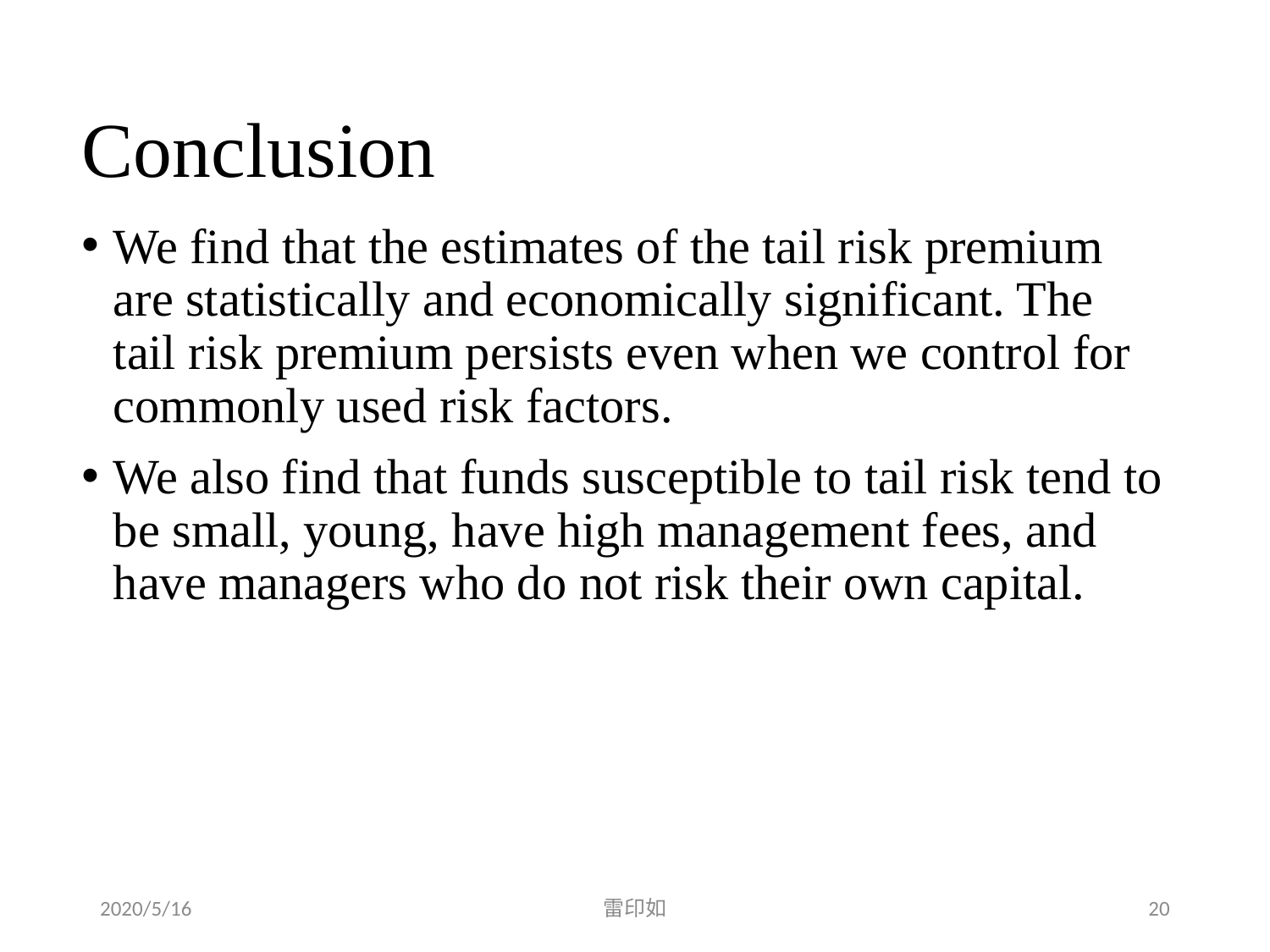

# Conclusion
We find that the estimates of the tail risk premium are statistically and economically significant. The tail risk premium persists even when we control for commonly used risk factors.
We also find that funds susceptible to tail risk tend to be small, young, have high management fees, and have managers who do not risk their own capital.
2020/5/16
雷印如
20